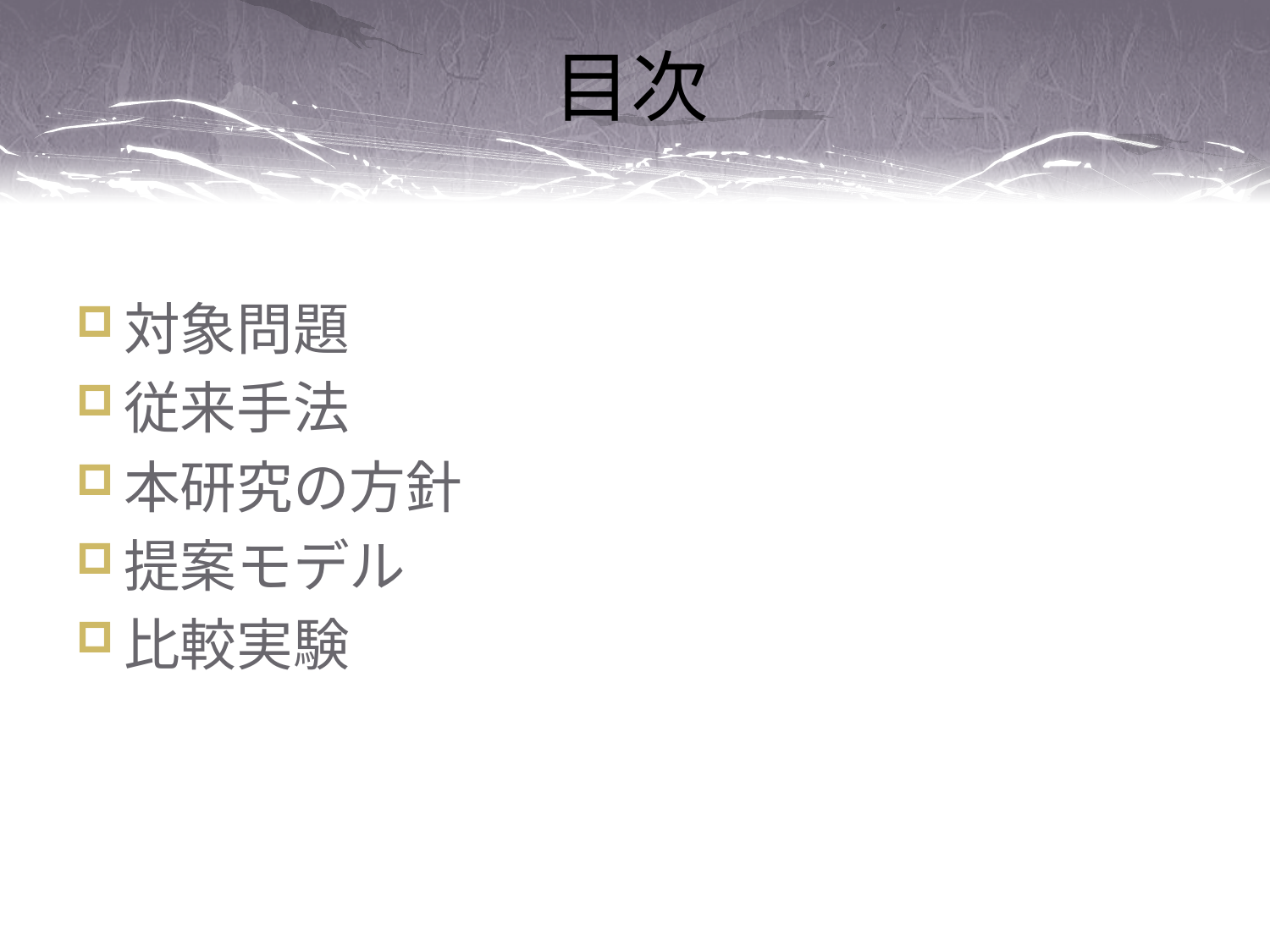

# 目次

対象問題
従来手法
本研究の方針
提案モデル
比較実験